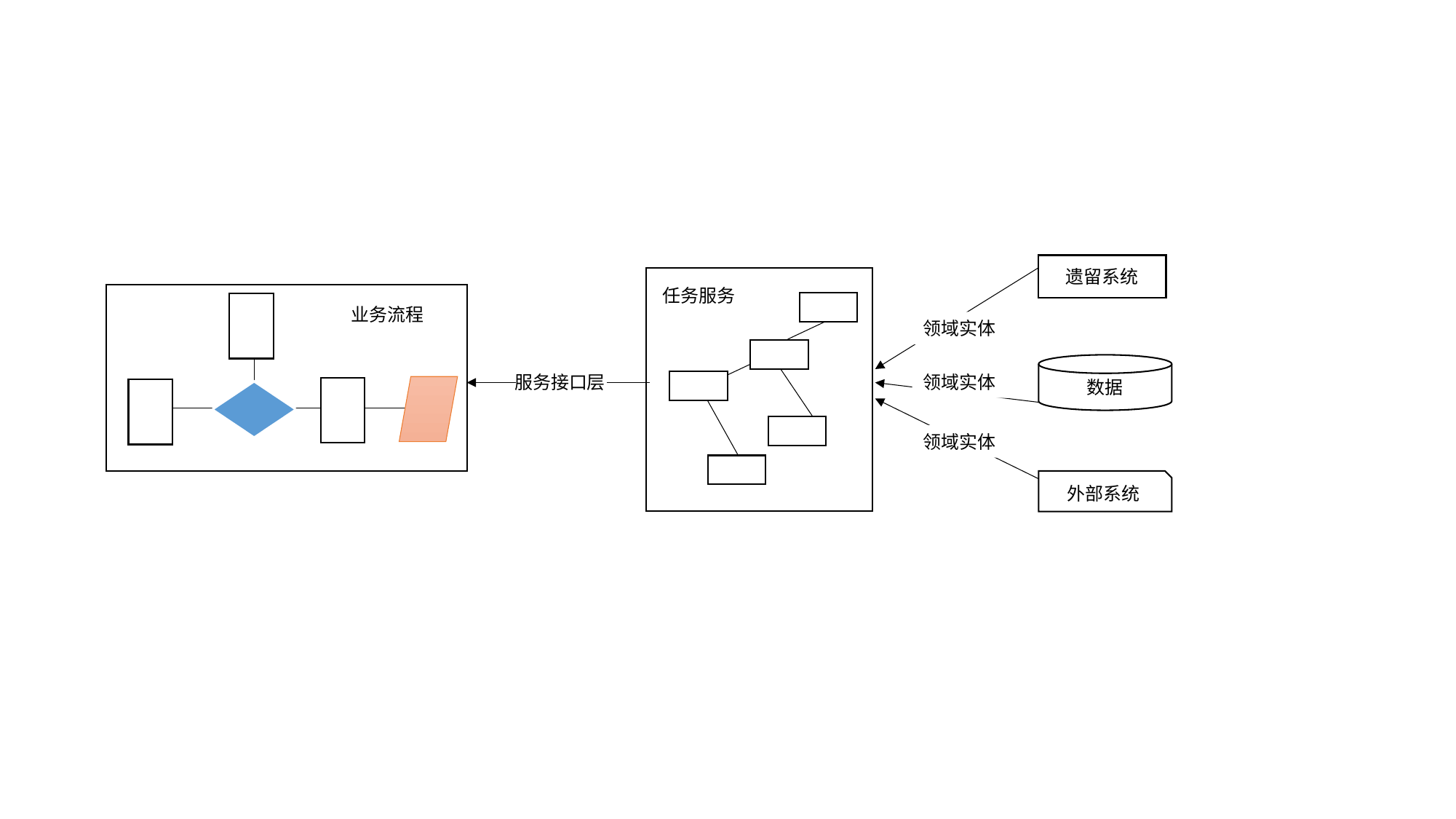

遗留系统

任务服务

业务流程
领域实体

数据
服务接口层
领域实体

领域实体

外部系统